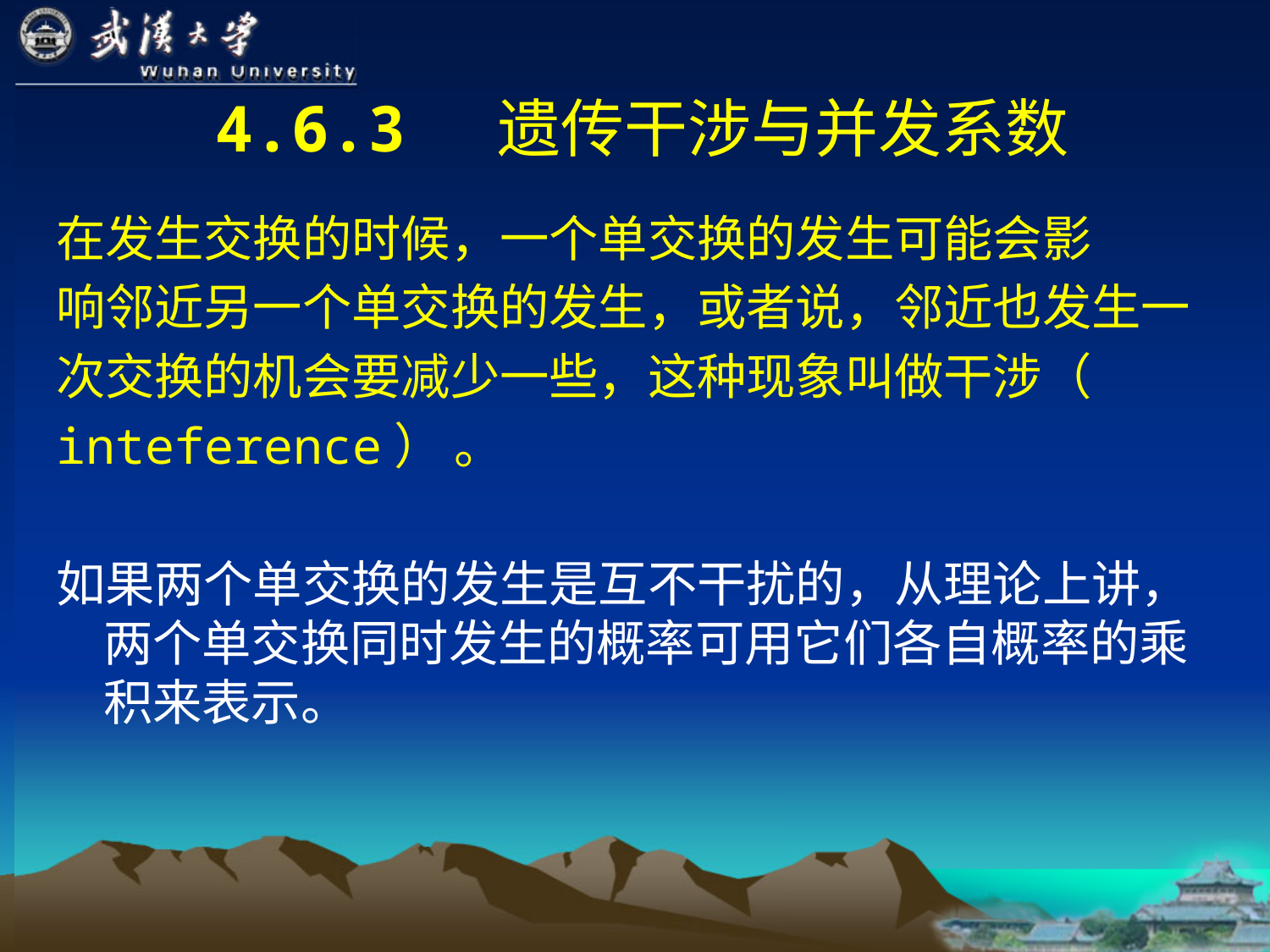

# 4.6.3  遗传干涉与并发系数
在发生交换的时候，一个单交换的发生可能会影
响邻近另一个单交换的发生，或者说，邻近也发生一
次交换的机会要减少一些，这种现象叫做干涉（
inteference） 。

如果两个单交换的发生是互不干扰的，从理论上讲，两个单交换同时发生的概率可用它们各自概率的乘积来表示。